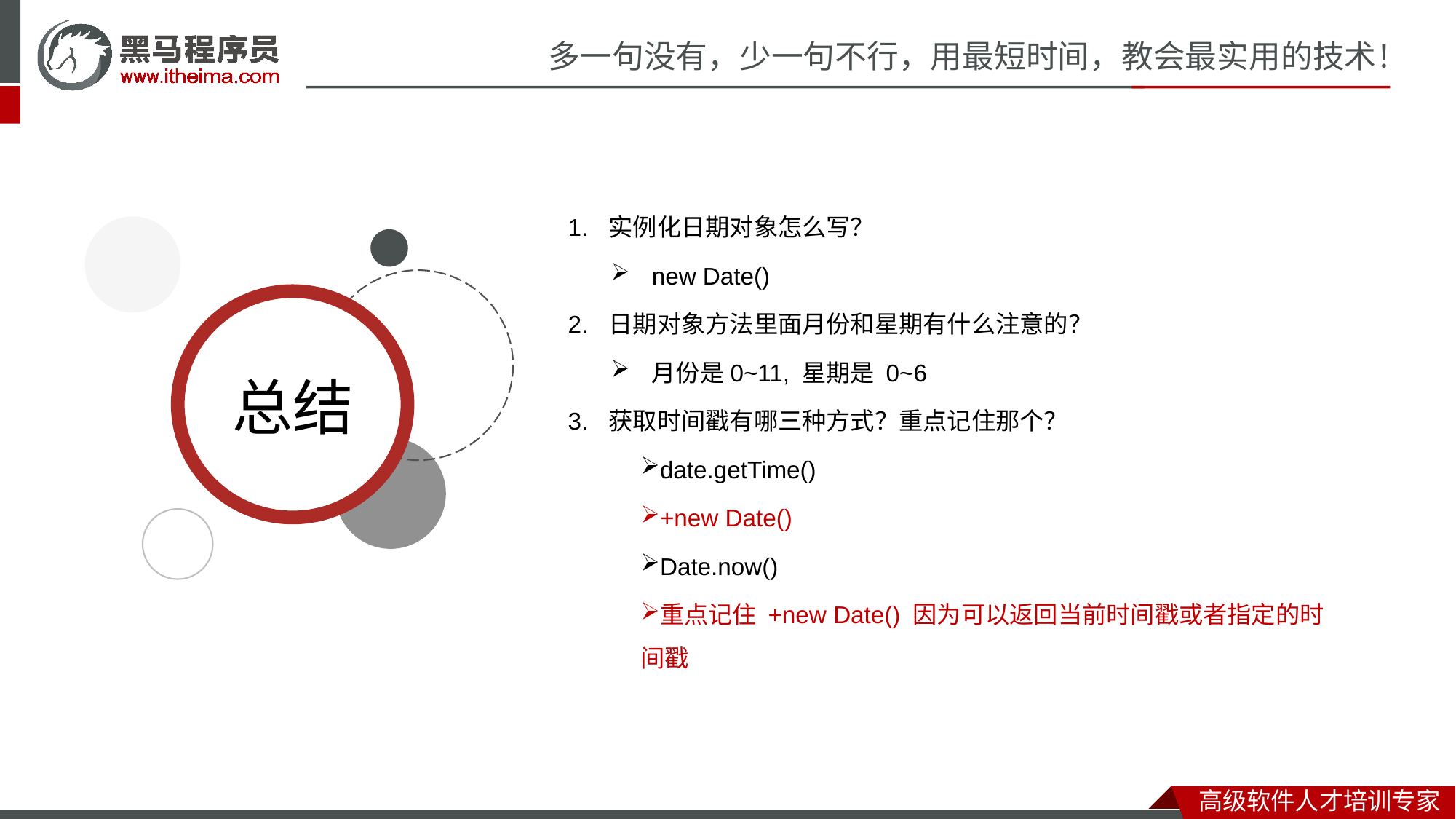

实例化日期对象怎么写？
new Date()
日期对象方法里面月份和星期有什么注意的？
月份是0~11, 星期是 0~6
获取时间戳有哪三种方式？重点记住那个？
date.getTime()
+new Date()
Date.now()
重点记住 +new Date() 因为可以返回当前时间戳或者指定的时间戳